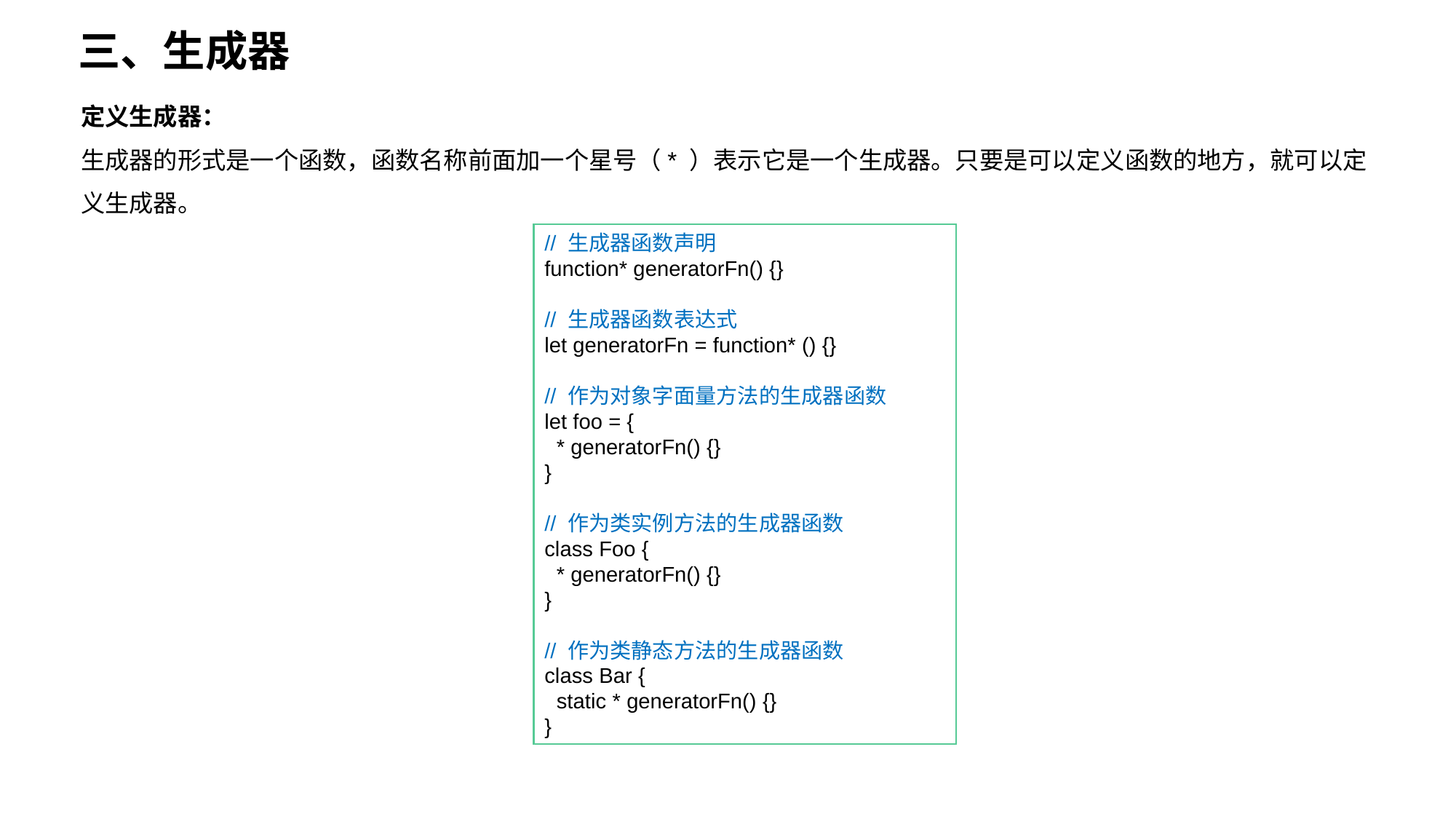

三、生成器
定义生成器：
生成器的形式是一个函数，函数名称前面加一个星号（* ）表示它是一个生成器。只要是可以定义函数的地方，就可以定义生成器。
// 生成器函数声明
function* generatorFn() {}

// 生成器函数表达式
let generatorFn = function* () {}

// 作为对象字面量方法的生成器函数
let foo = {
  * generatorFn() {}
}

// 作为类实例方法的生成器函数
class Foo {
  * generatorFn() {}
}

// 作为类静态方法的生成器函数
class Bar {
  static * generatorFn() {}
}